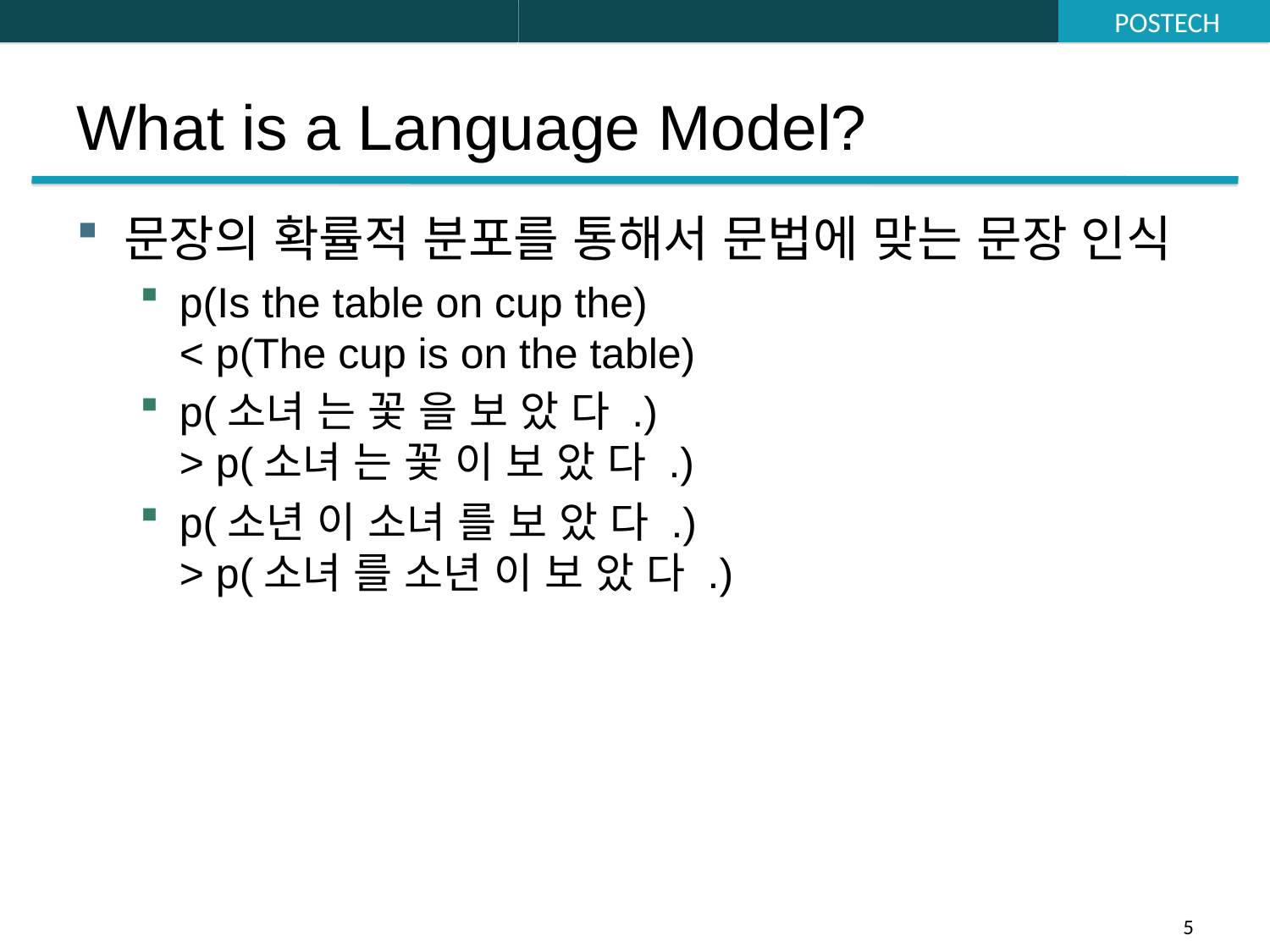

# What is a Language Model?
문장의 확률적 분포를 통해서 문법에 맞는 문장 인식
p(Is the table on cup the)
< p(The cup is on the table)
p(소녀 는 꽃 을 보 았 다 .)
> p(소녀 는 꽃 이 보 았 다 .)
p(소년 이 소녀 를 보 았 다 .)
> p(소녀 를 소년 이 보 았 다 .)
5